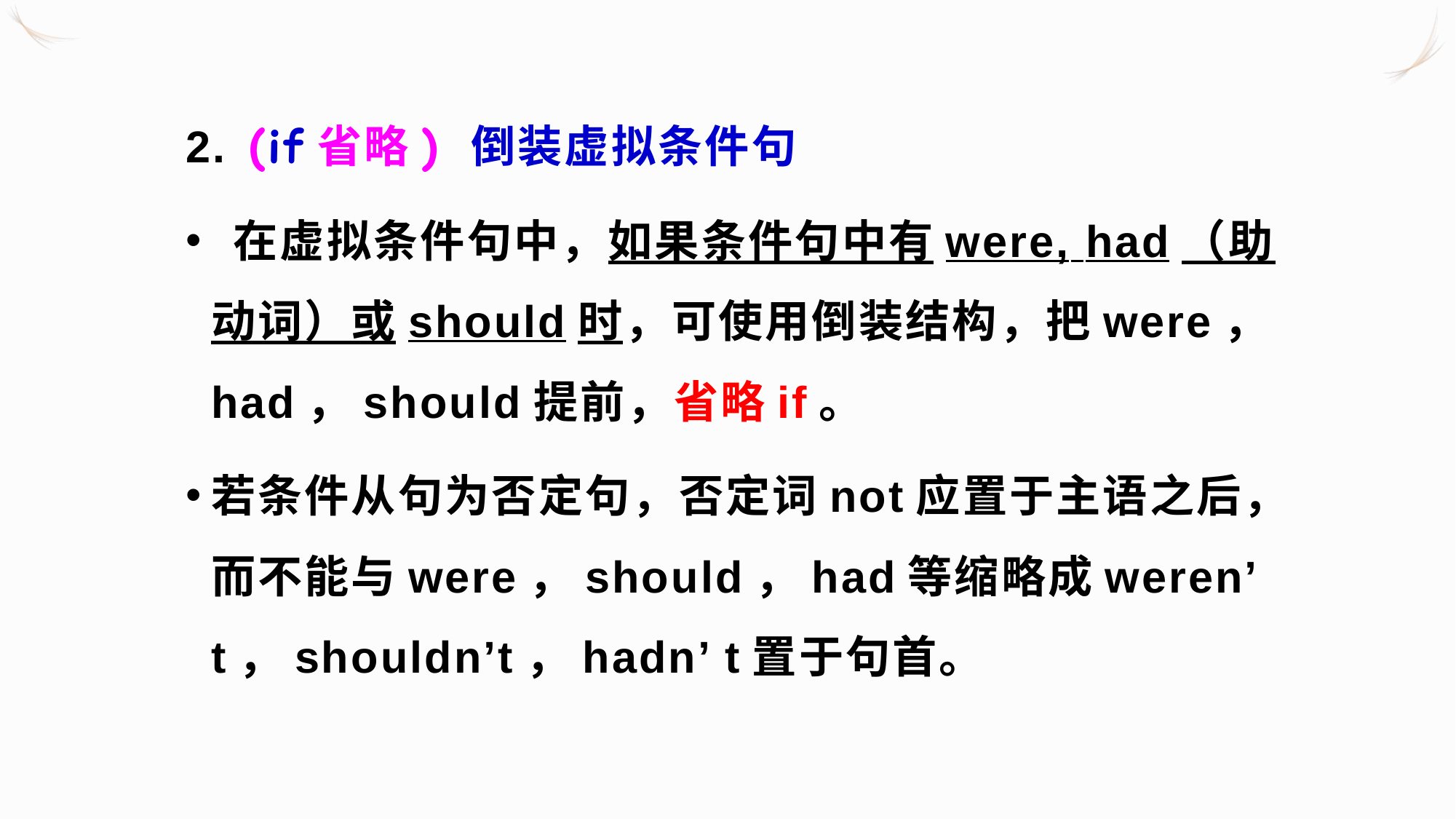

2. (if省略) 倒装虚拟条件句
 在虚拟条件句中，如果条件句中有were, had（助动词）或should时，可使用倒装结构，把were，had，should提前，省略if。
若条件从句为否定句，否定词not应置于主语之后，而不能与were，should，had等缩略成weren’ t，shouldn’t，hadn’ t置于句首。